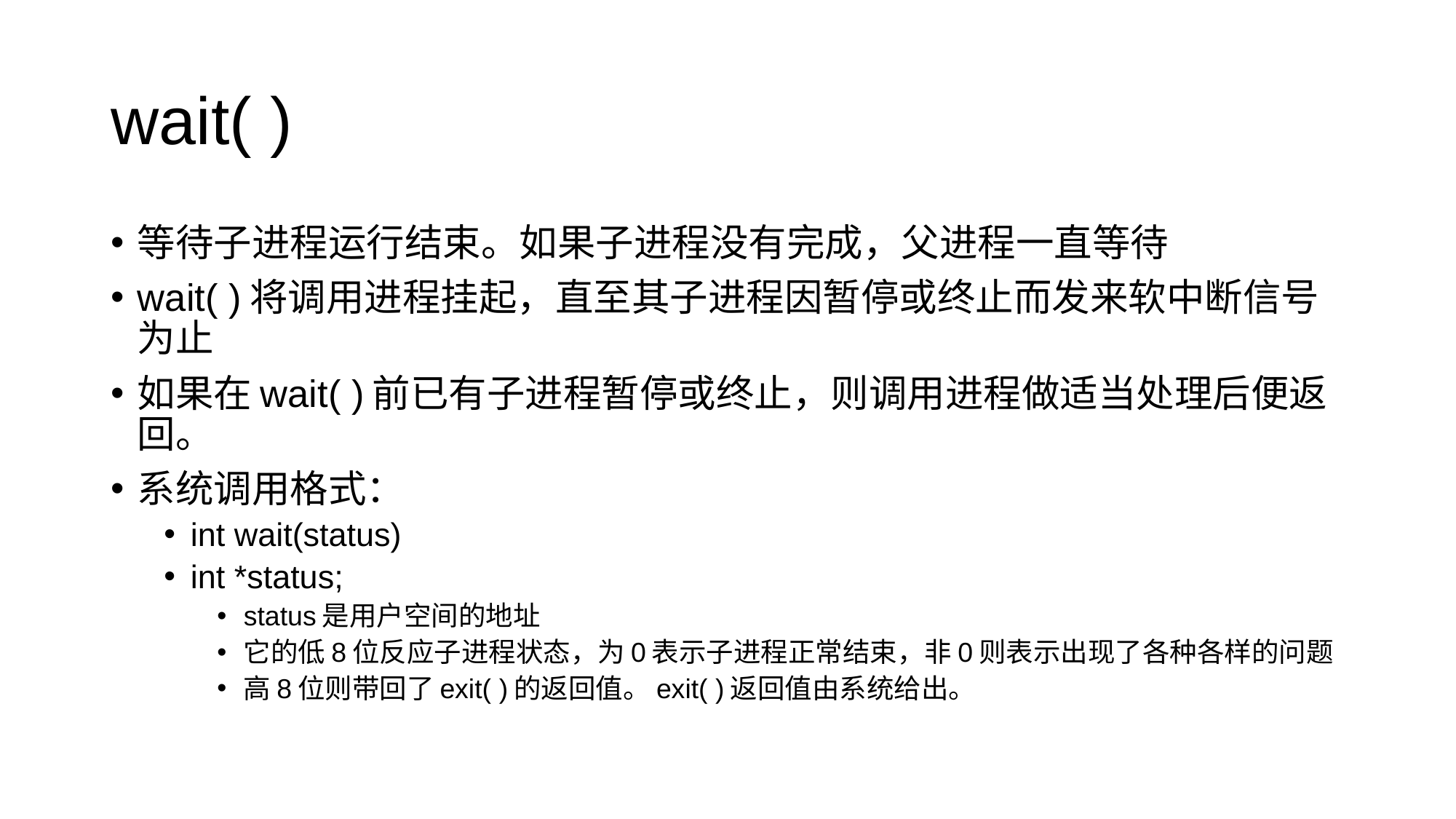

# wait( )
等待子进程运行结束。如果子进程没有完成，父进程一直等待
wait( )将调用进程挂起，直至其子进程因暂停或终止而发来软中断信号为止
如果在wait( )前已有子进程暂停或终止，则调用进程做适当处理后便返回。
系统调用格式：
int wait(status)
int *status;
status是用户空间的地址
它的低8位反应子进程状态，为0表示子进程正常结束，非0则表示出现了各种各样的问题
高8位则带回了exit( )的返回值。exit( )返回值由系统给出。